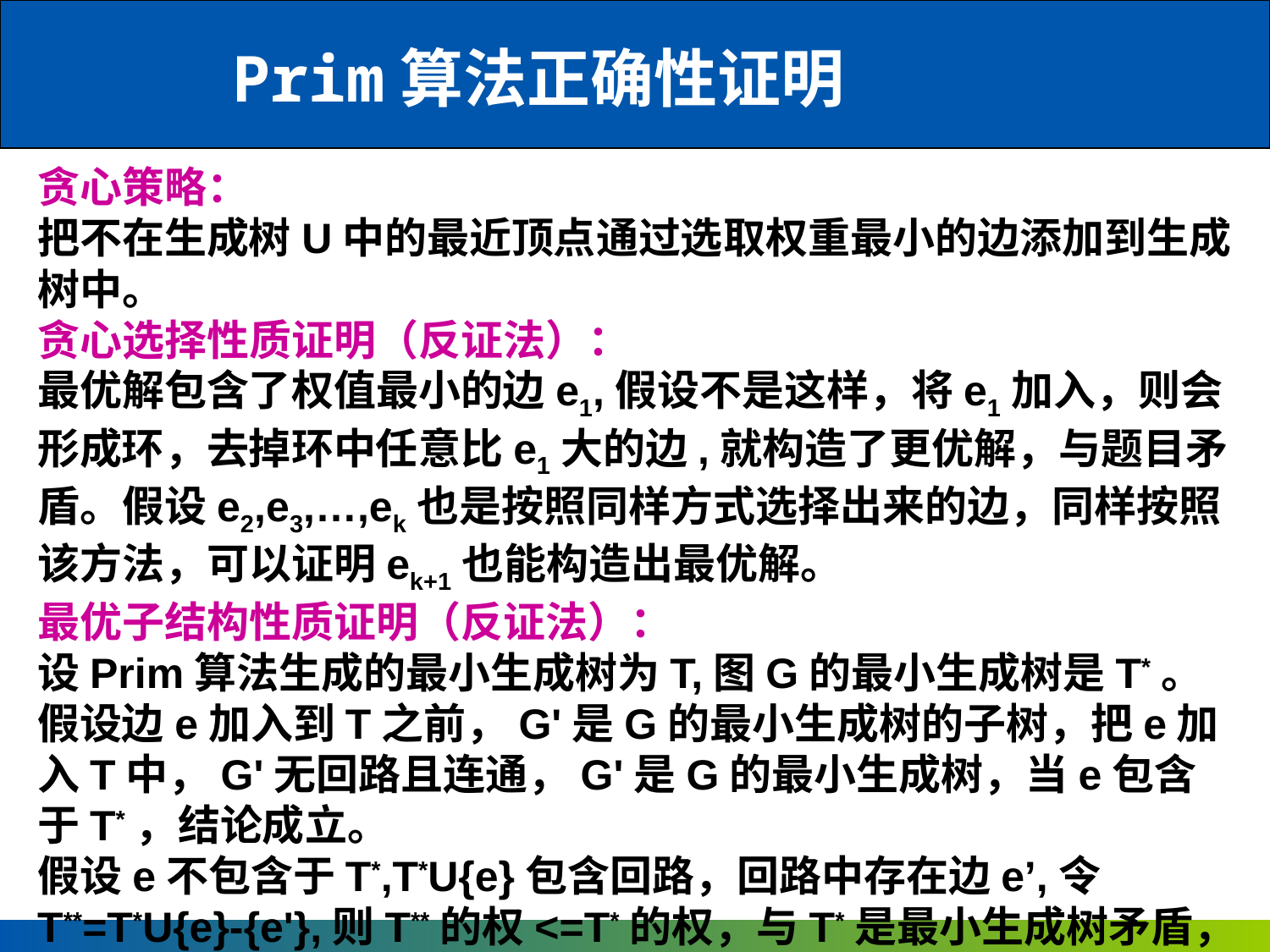

Prim算法正确性证明
贪心策略：
把不在生成树U中的最近顶点通过选取权重最小的边添加到生成树中。
贪心选择性质证明（反证法）：
最优解包含了权值最小的边e1,假设不是这样，将e1加入，则会形成环，去掉环中任意比e1大的边,就构造了更优解，与题目矛盾。假设e2,e3,…,ek也是按照同样方式选择出来的边，同样按照该方法，可以证明ek+1也能构造出最优解。
最优子结构性质证明（反证法）：
设Prim算法生成的最小生成树为T,图G的最小生成树是T*。
假设边e加入到T之前，G'是G的最小生成树的子树，把e加入T中，G'无回路且连通，G'是G的最小生成树，当e包含于T*，结论成立。
假设e不包含于T*,T*U{e}包含回路，回路中存在边e’,令T**=T*U{e}-{e'},则T**的权<=T*的权，与T*是最小生成树矛盾，所以T=T*。